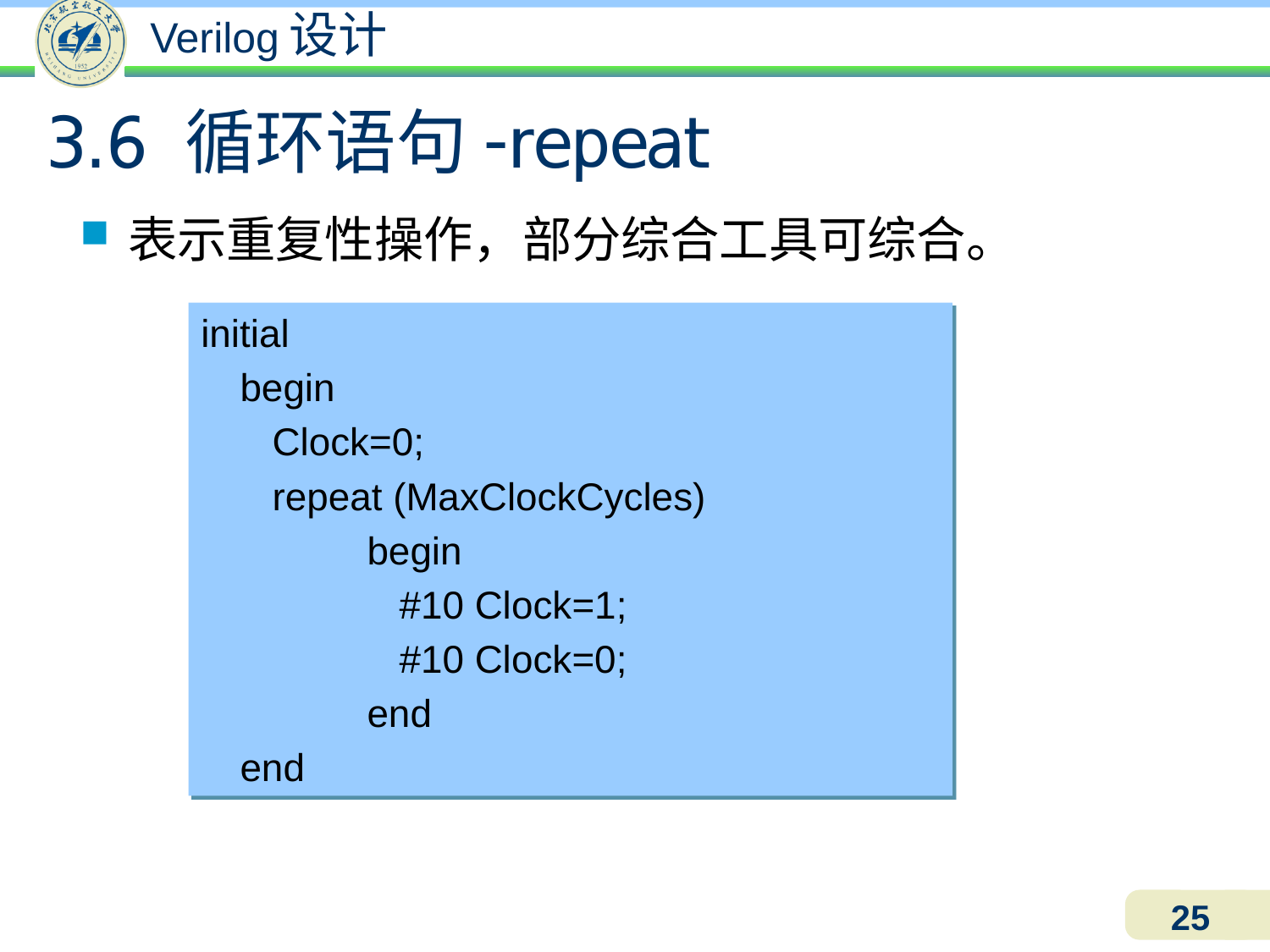

3.6 循环语句-repeat
表示重复性操作，部分综合工具可综合。

initial
	begin
	   Clock=0;
	   repeat (MaxClockCycles)
		begin
		   #10 Clock=1;
		   #10 Clock=0;
		end
	end
25